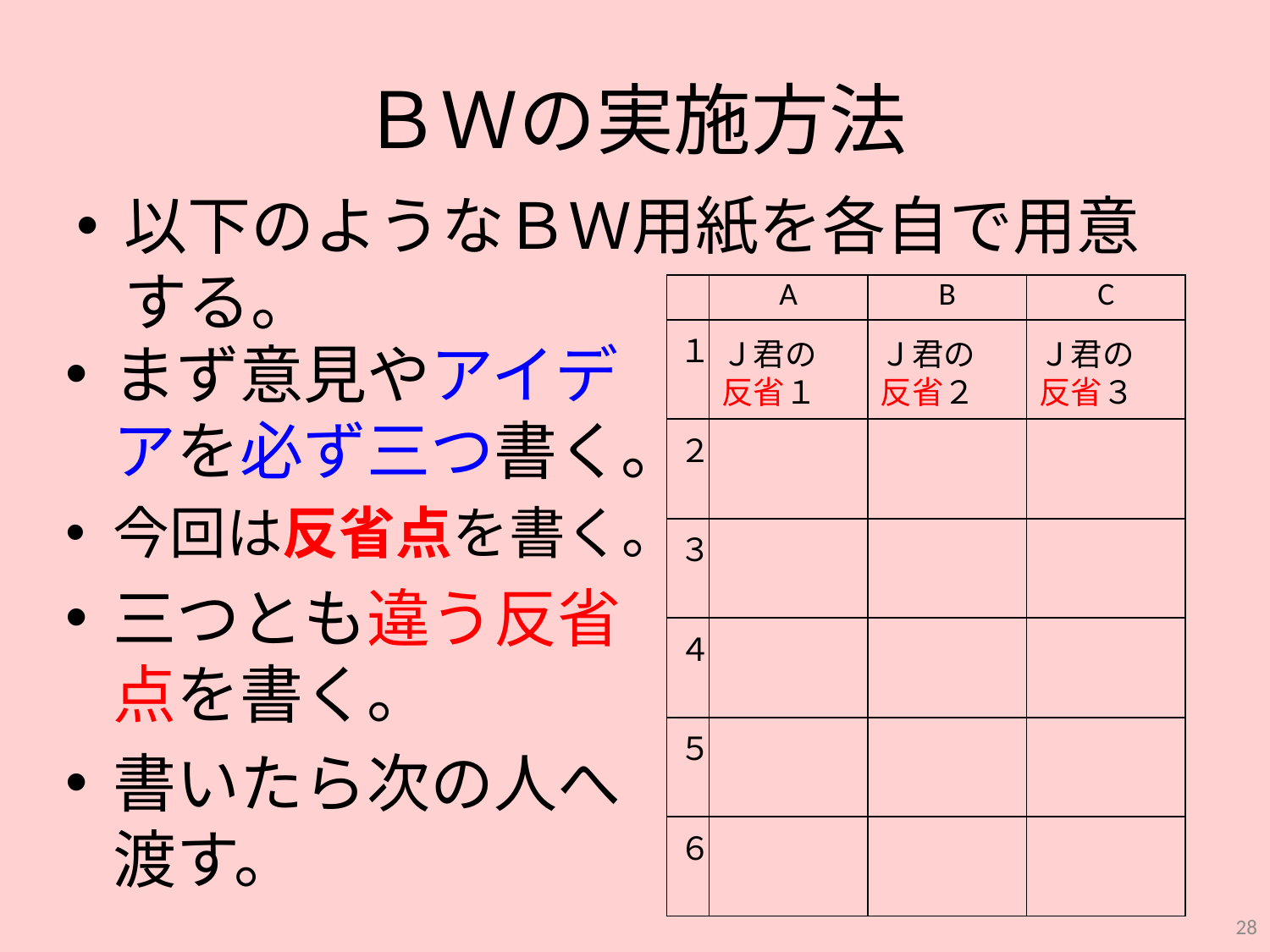

# ＢＷの実施方法
以下のようなＢＷ用紙を各自で用意する。
|  | A | B | C |
| --- | --- | --- | --- |
| １ |  |  |  |
| ２ |  |  |  |
| ３ |  |  |  |
| ４ |  |  |  |
| ５ |  |  |  |
| ６ |  |  |  |
まず意見やアイデアを必ず三つ書く。
今回は反省点を書く。
三つとも違う反省点を書く。
書いたら次の人へ渡す。
Ｊ君の
反省１
Ｊ君の
反省２
Ｊ君の
反省３
28